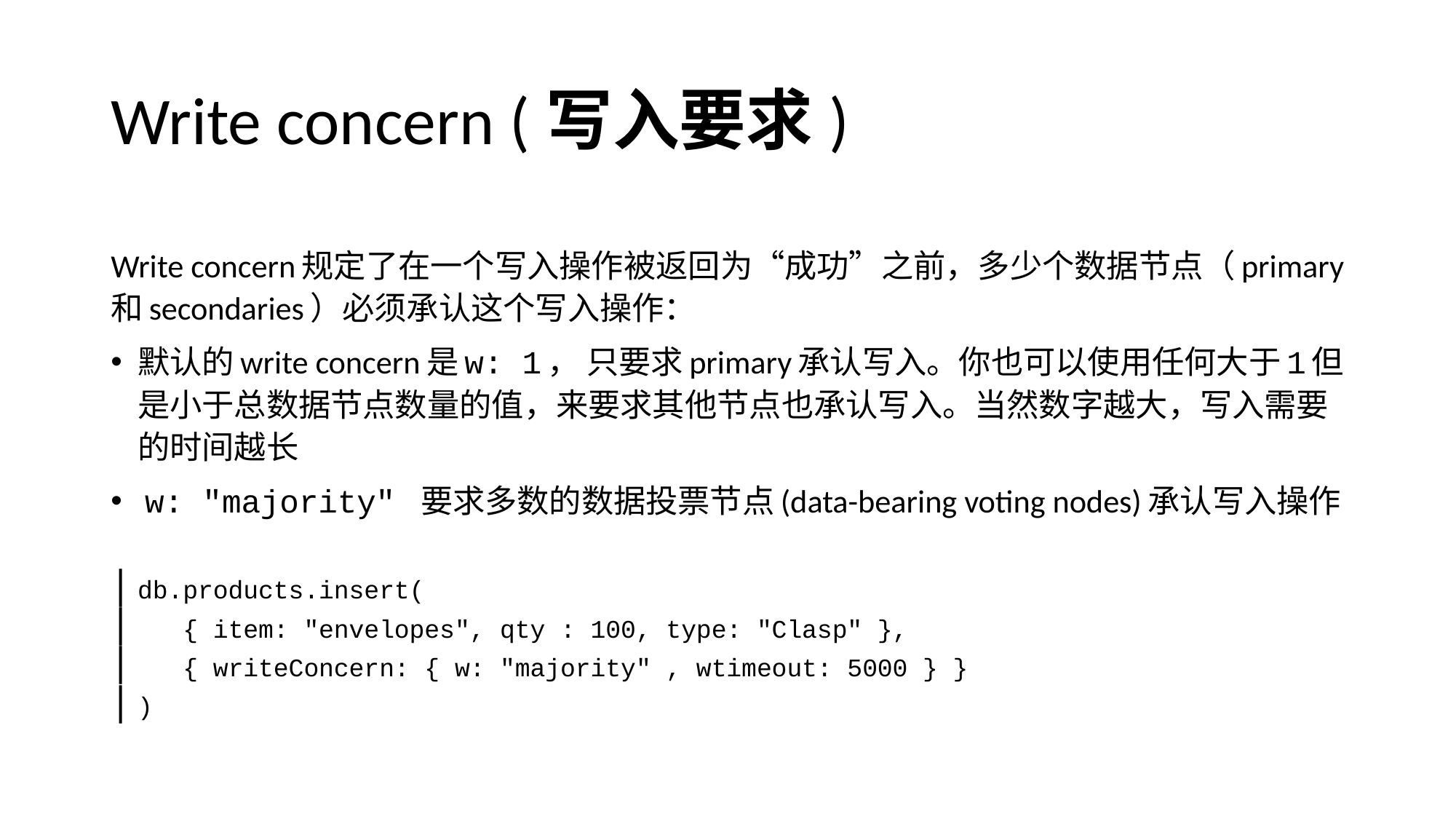

# Write concern (写入要求)
Write concern规定了在一个写入操作被返回为“成功”之前，多少个数据节点（primary和secondaries）必须承认这个写入操作：
默认的write concern是w: 1， 只要求primary承认写入。你也可以使用任何大于1但是小于总数据节点数量的值，来要求其他节点也承认写入。当然数字越大，写入需要的时间越长
 w: "majority" 要求多数的数据投票节点(data-bearing voting nodes)承认写入操作

db.products.insert(
   { item: "envelopes", qty : 100, type: "Clasp" },
   { writeConcern: { w: "majority" , wtimeout: 5000 } }
)